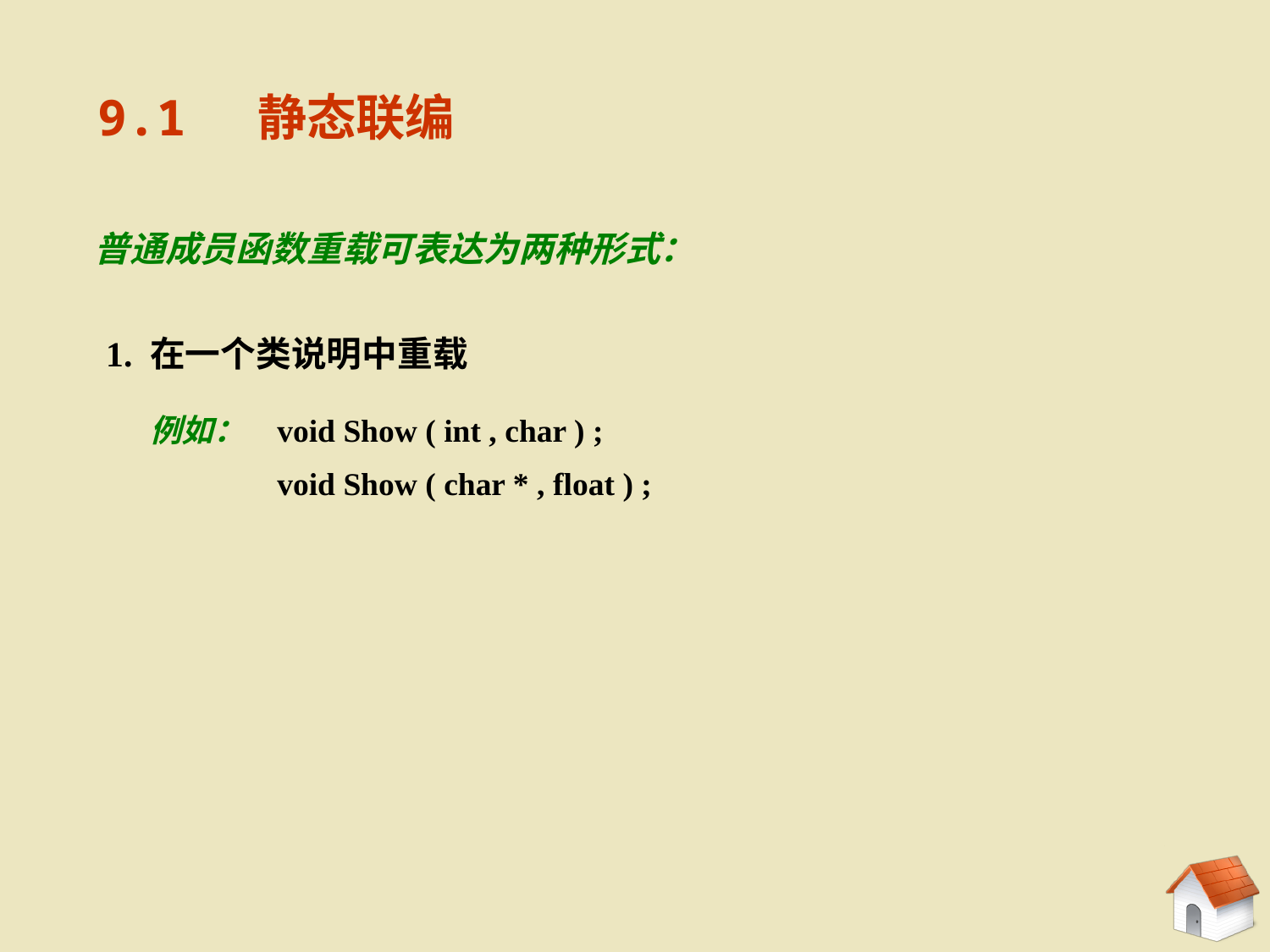

9.1  静态联编
普通成员函数重载可表达为两种形式：
1. 在一个类说明中重载
例如：	void Show ( int , char ) ;
	void Show ( char * , float ) ;